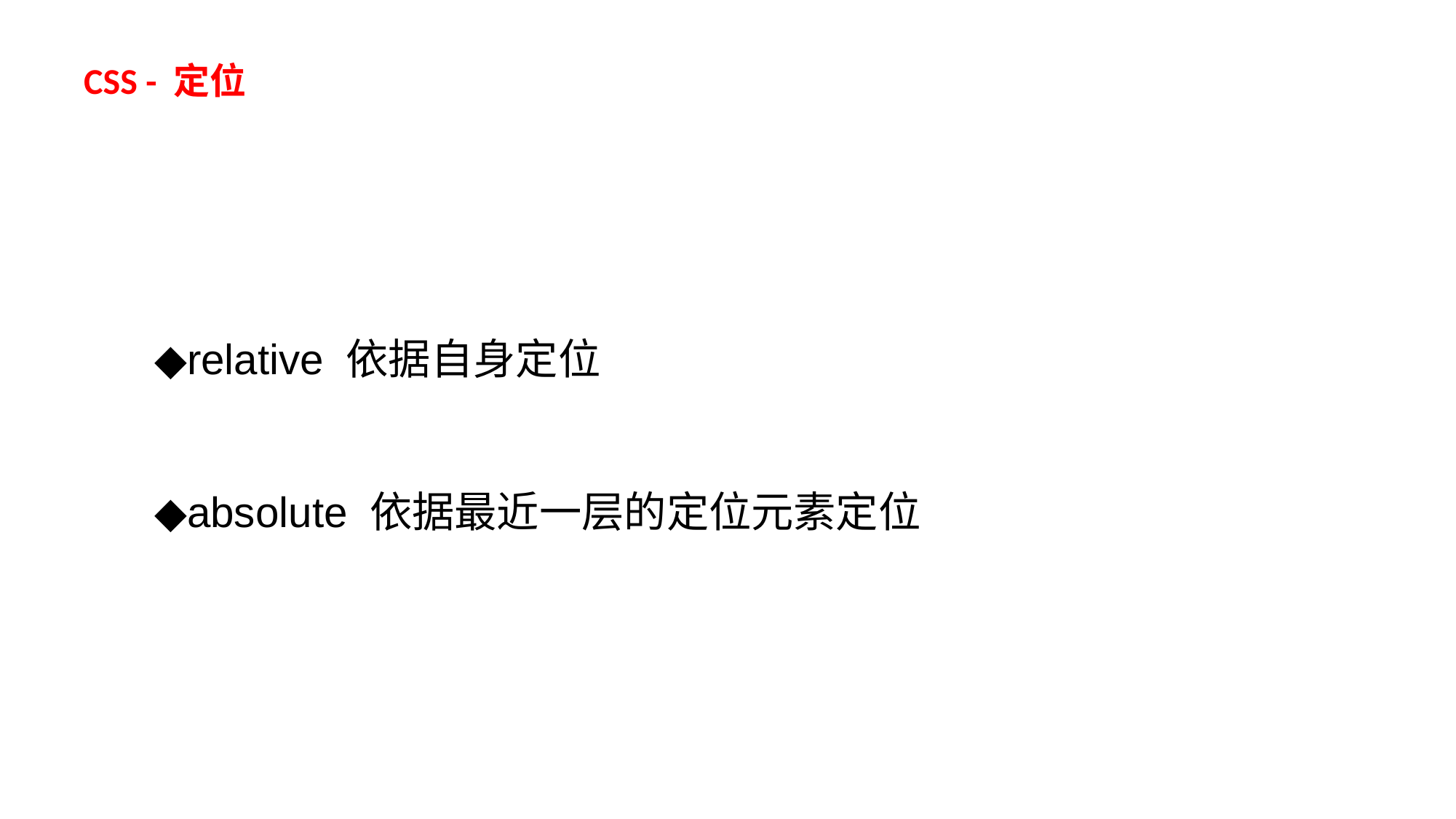

CSS - 定位
◆relative 依据自身定位

◆absolute 依据最近一层的定位元素定位